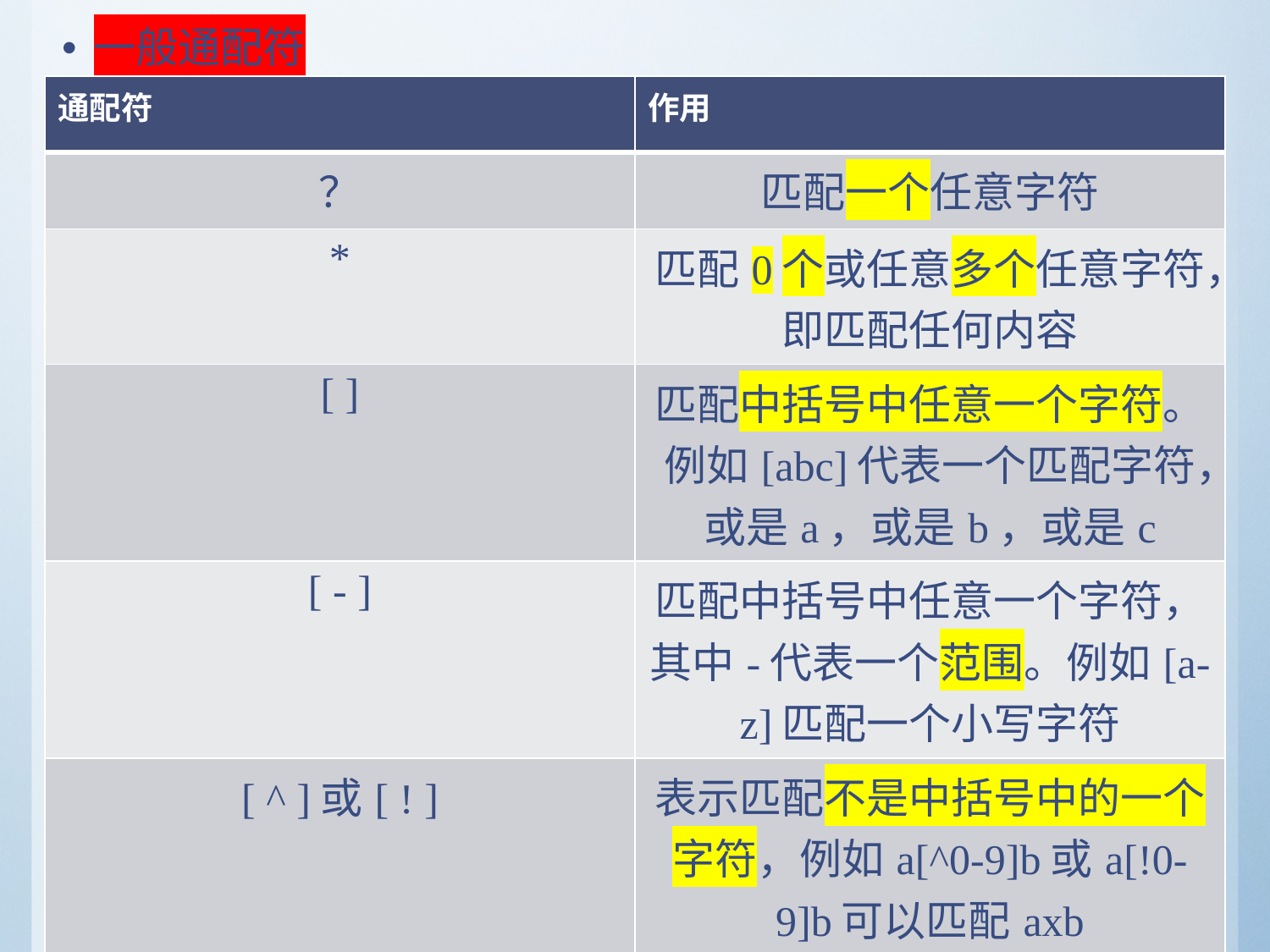

一般通配符

| 通配符 | 作用 |
| --- | --- |
| ？ | 匹配一个任意字符 |
| \* | 匹配0个或任意多个任意字符，即匹配任何内容 |
| [ ] | 匹配中括号中任意一个字符。例如[abc]代表一个匹配字符，或是a，或是b，或是c |
| [ - ] | 匹配中括号中任意一个字符，其中-代表一个范围。例如[a-z]匹配一个小写字符 |
| [ ^ ]或[ ! ] | 表示匹配不是中括号中的一个字符，例如a[^0-9]b或a[!0-9]b可以匹配axb |